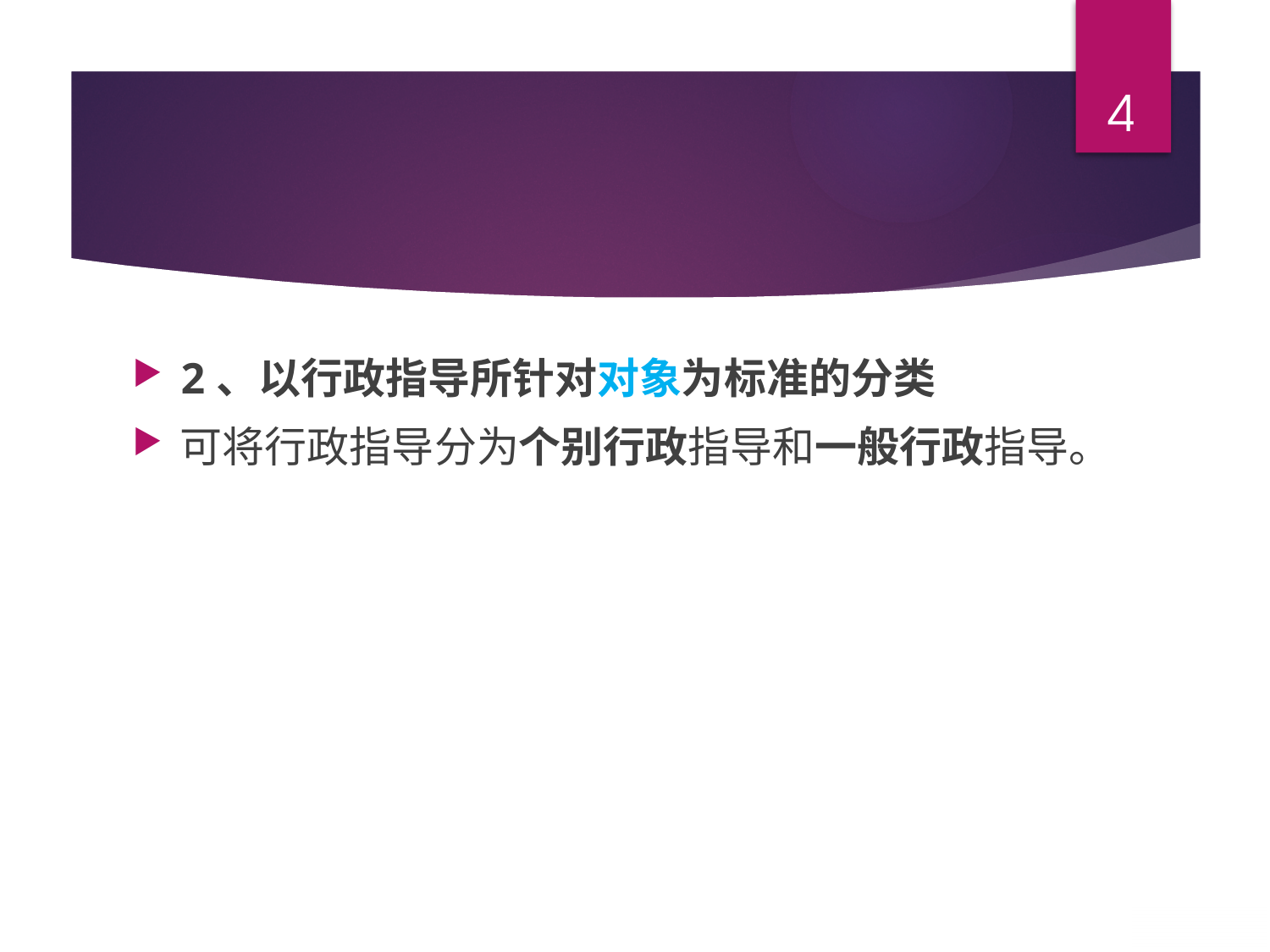

4
#
2、以行政指导所针对对象为标准的分类
可将行政指导分为个别行政指导和一般行政指导。